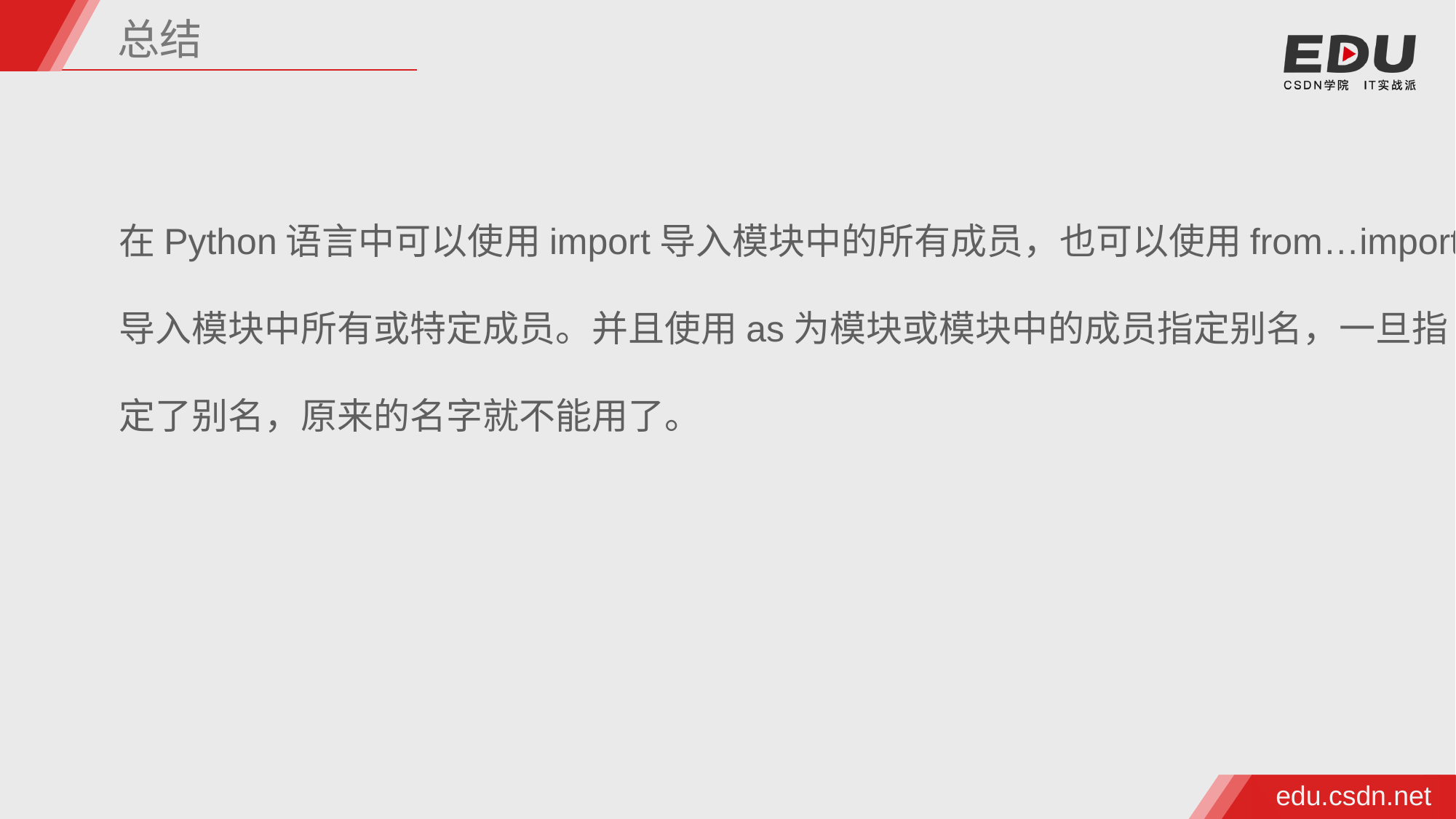

总结
在Python语言中可以使用import导入模块中的所有成员，也可以使用from…import导入模块中所有或特定成员。并且使用as为模块或模块中的成员指定别名，一旦指定了别名，原来的名字就不能用了。
edu.csdn.net